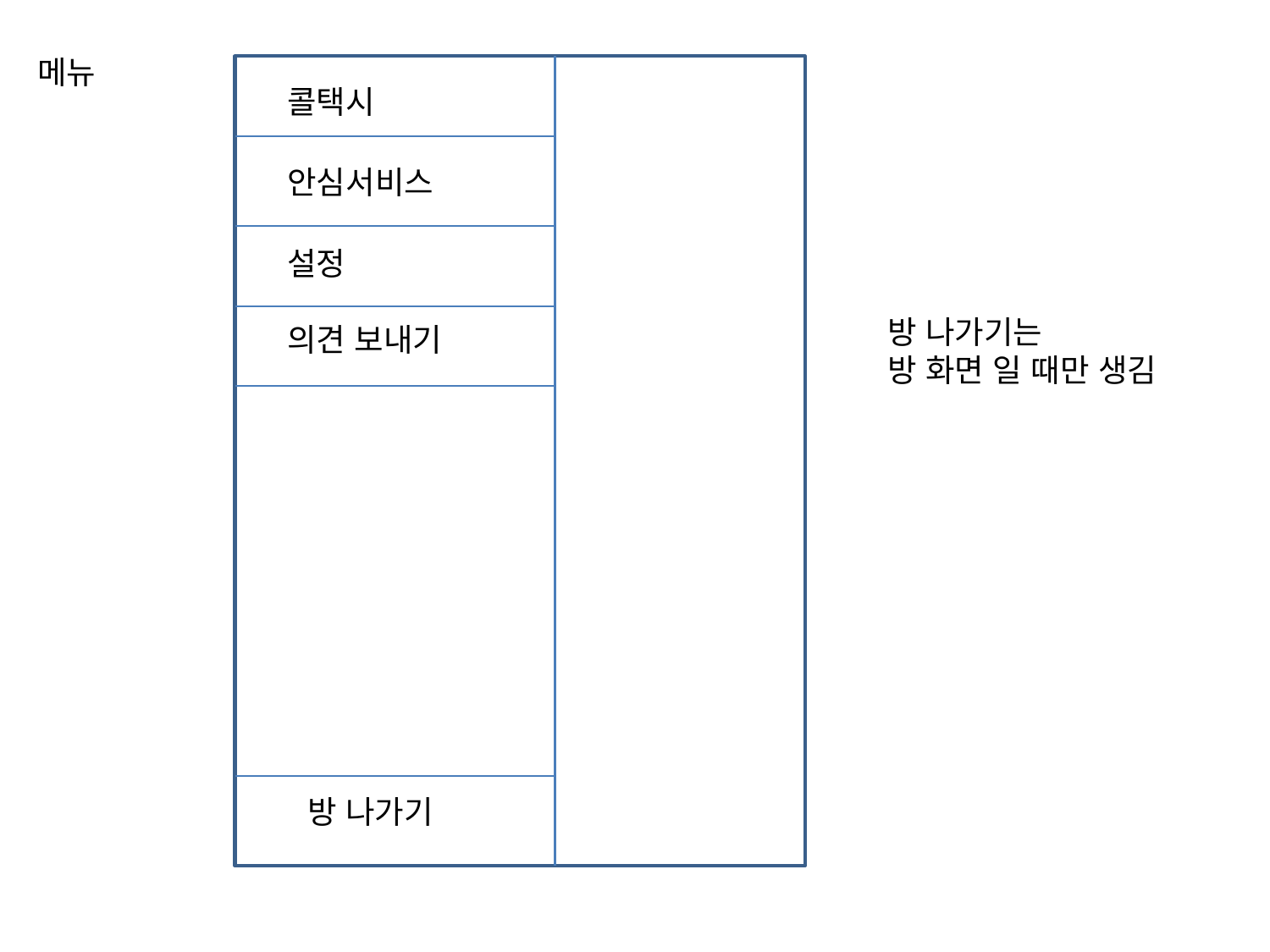

메뉴

콜택시

안심서비스
설정

의견 보내기
방 나가기는
방 화면 일 때만 생김
방 나가기